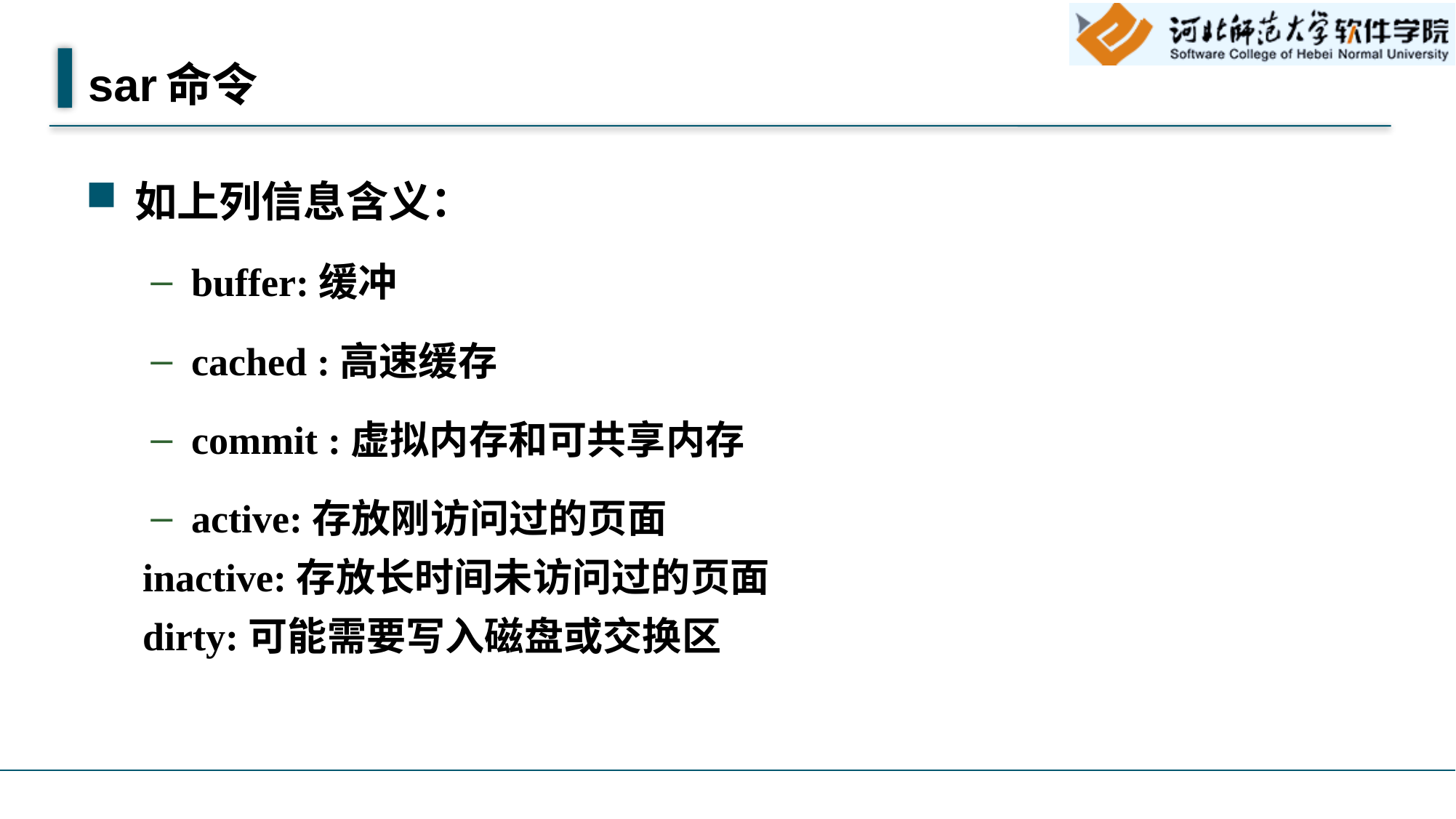

# sar命令
如上列信息含义：
buffer:缓冲
cached :高速缓存
commit :虚拟内存和可共享内存
active:存放刚访问过的页面
inactive:存放长时间未访问过的页面
dirty:可能需要写入磁盘或交换区